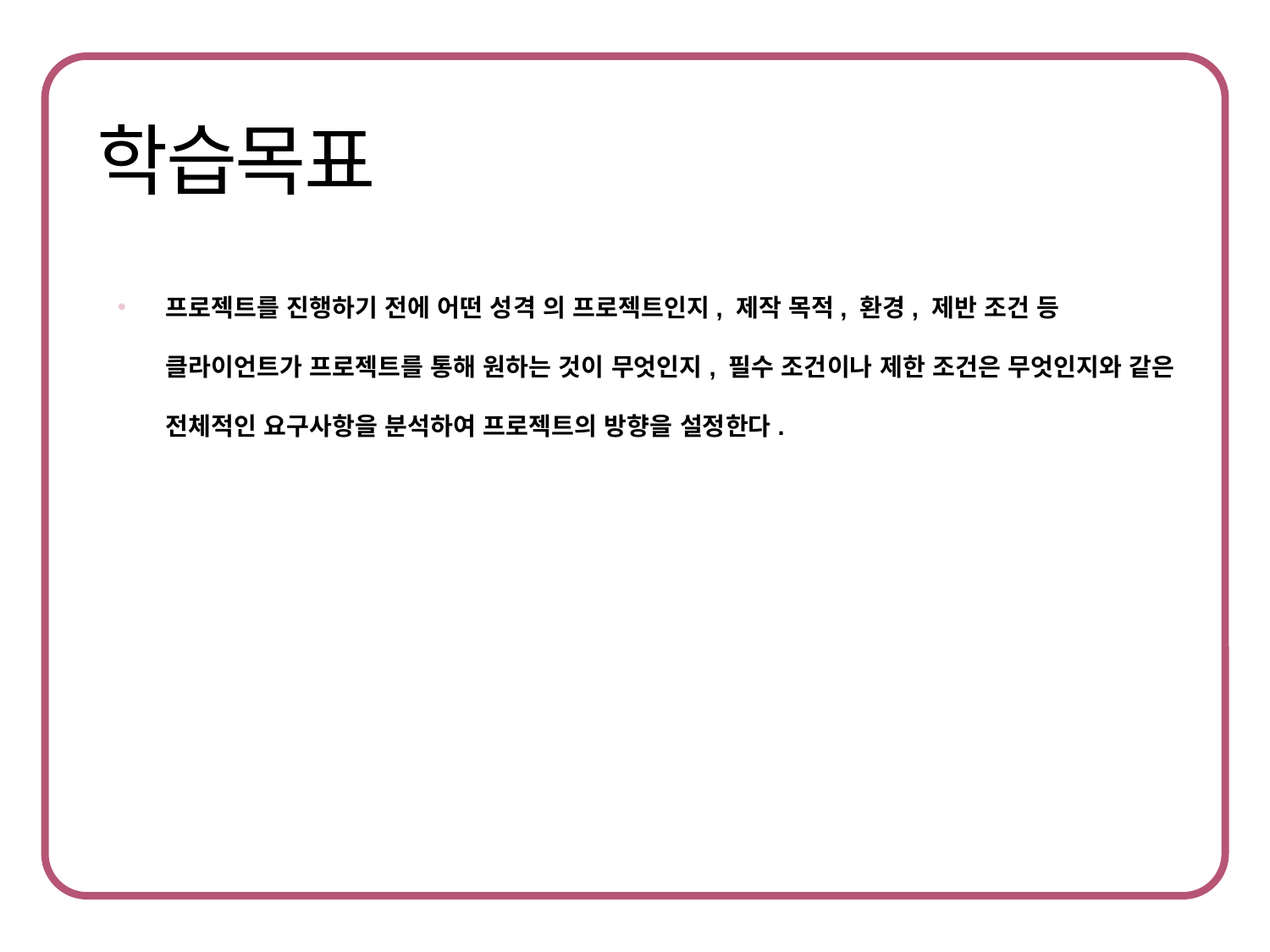

프로젝트를 진행하기 전에 어떤 성격 의 프로젝트인지, 제작 목적, 환경, 제반 조건 등 클라이언트가 프로젝트를 통해 원하는 것이 무엇인지, 필수 조건이나 제한 조건은 무엇인지와 같은 전체적인 요구사항을 분석하여 프로젝트의 방향을 설정한다.